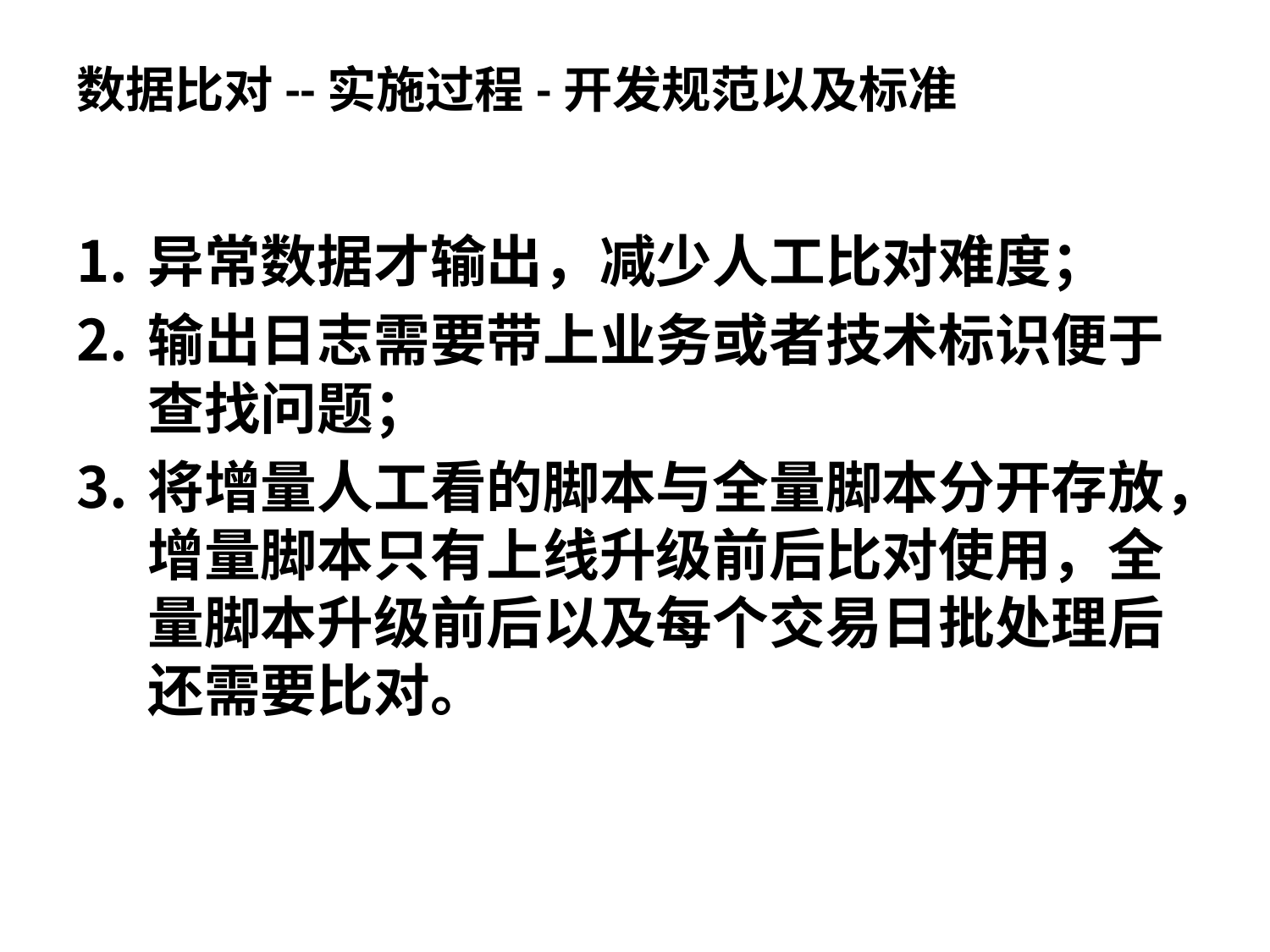

# 数据比对--实施过程-开发规范以及标准
异常数据才输出，减少人工比对难度；
输出日志需要带上业务或者技术标识便于查找问题；
将增量人工看的脚本与全量脚本分开存放，增量脚本只有上线升级前后比对使用，全量脚本升级前后以及每个交易日批处理后还需要比对。